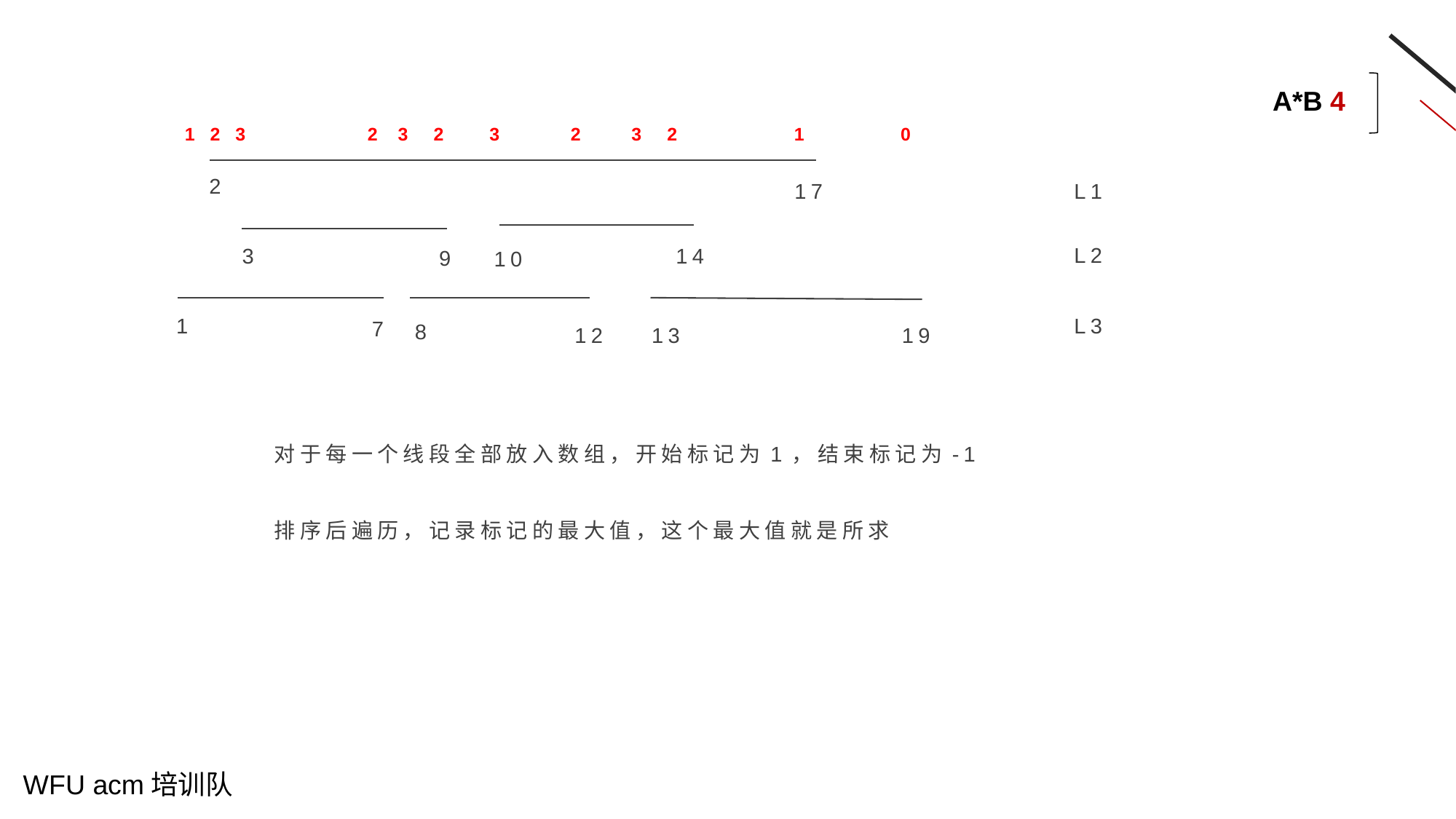

A*B 4
1   2   3                        2    3     2         3              2          3     2                       1                   0
2
17
L1
L2
3
14
9
10
1
L3
7
8
12
13
19
对于每一个线段全部放入数组，开始标记为1，结束标记为-1

排序后遍历，记录标记的最大值，这个最大值就是所求
WFU acm培训队